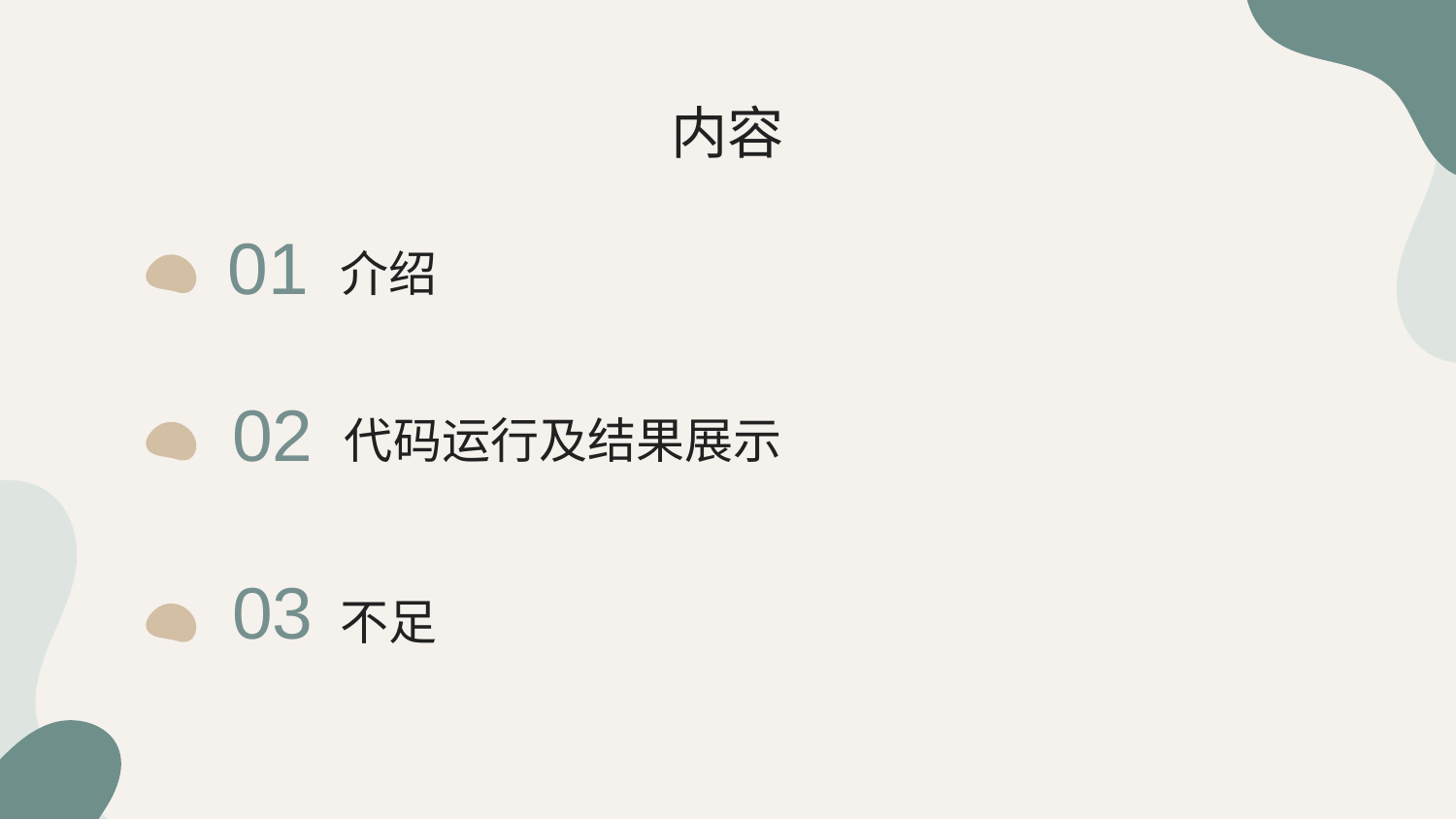

# 内容
介绍
01

代码运行及结果展示
02

03
不足